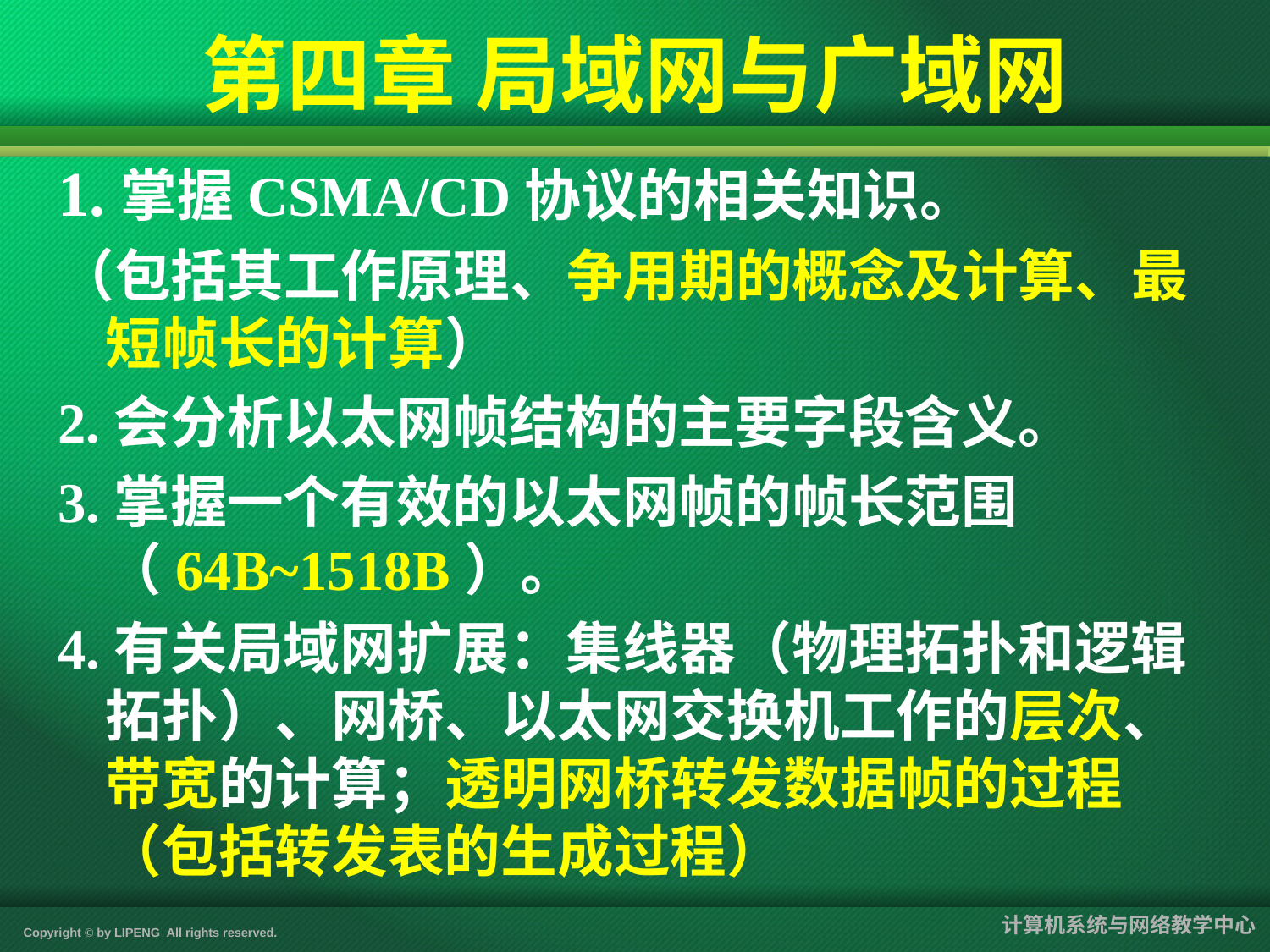

# 第四章 局域网与广域网
1.掌握CSMA/CD协议的相关知识。
（包括其工作原理、争用期的概念及计算、最短帧长的计算）
2.会分析以太网帧结构的主要字段含义。
3.掌握一个有效的以太网帧的帧长范围（64B~1518B）。
4.有关局域网扩展：集线器（物理拓扑和逻辑拓扑）、网桥、以太网交换机工作的层次、带宽的计算；透明网桥转发数据帧的过程（包括转发表的生成过程）